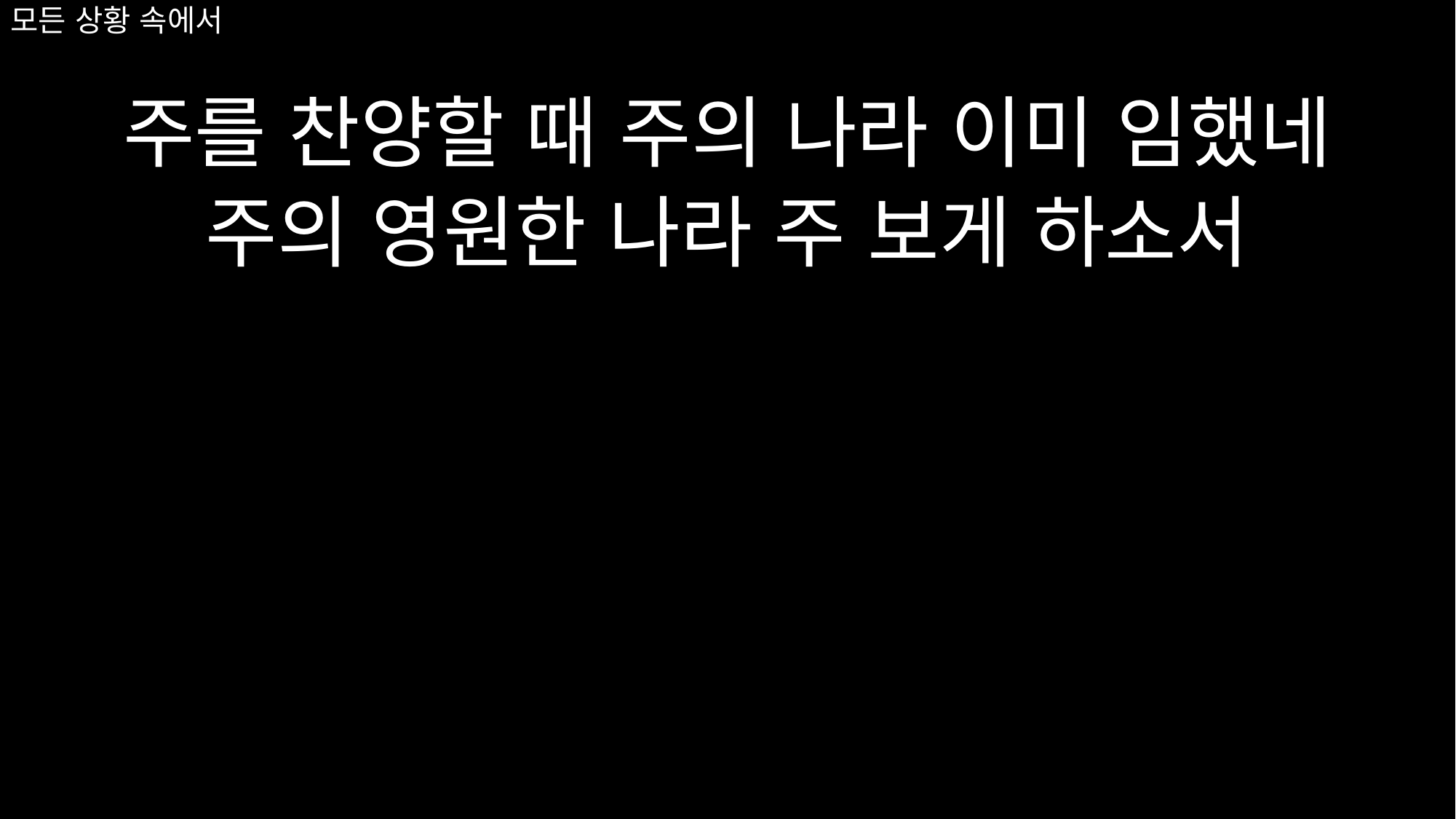

# 모든 상황 속에서
주를 찬양할 때 주의 나라 이미 임했네
주의 영원한 나라 주 보게 하소서